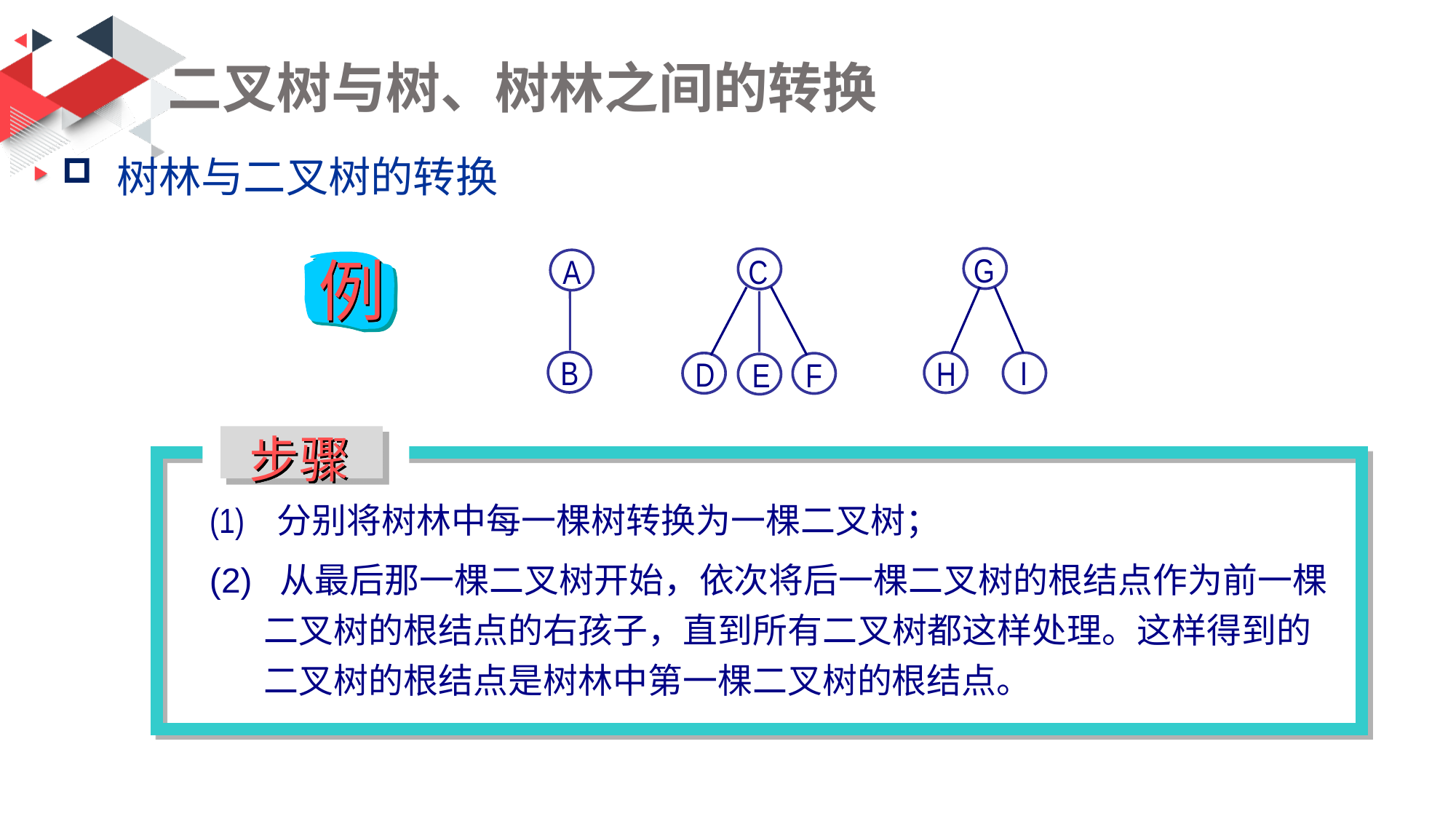

# 二叉树与树、树林之间的转换
树林与二叉树的转换

例
G
A
C

B
I
H
D
E
F

步骤

(1)   分别将树林中每一棵树转换为一棵二叉树；
 从最后那一棵二叉树开始，依次将后一棵二叉树的根结点作为前一棵二叉树的根结点的右孩子，直到所有二叉树都这样处理。这样得到的二叉树的根结点是树林中第一棵二叉树的根结点。